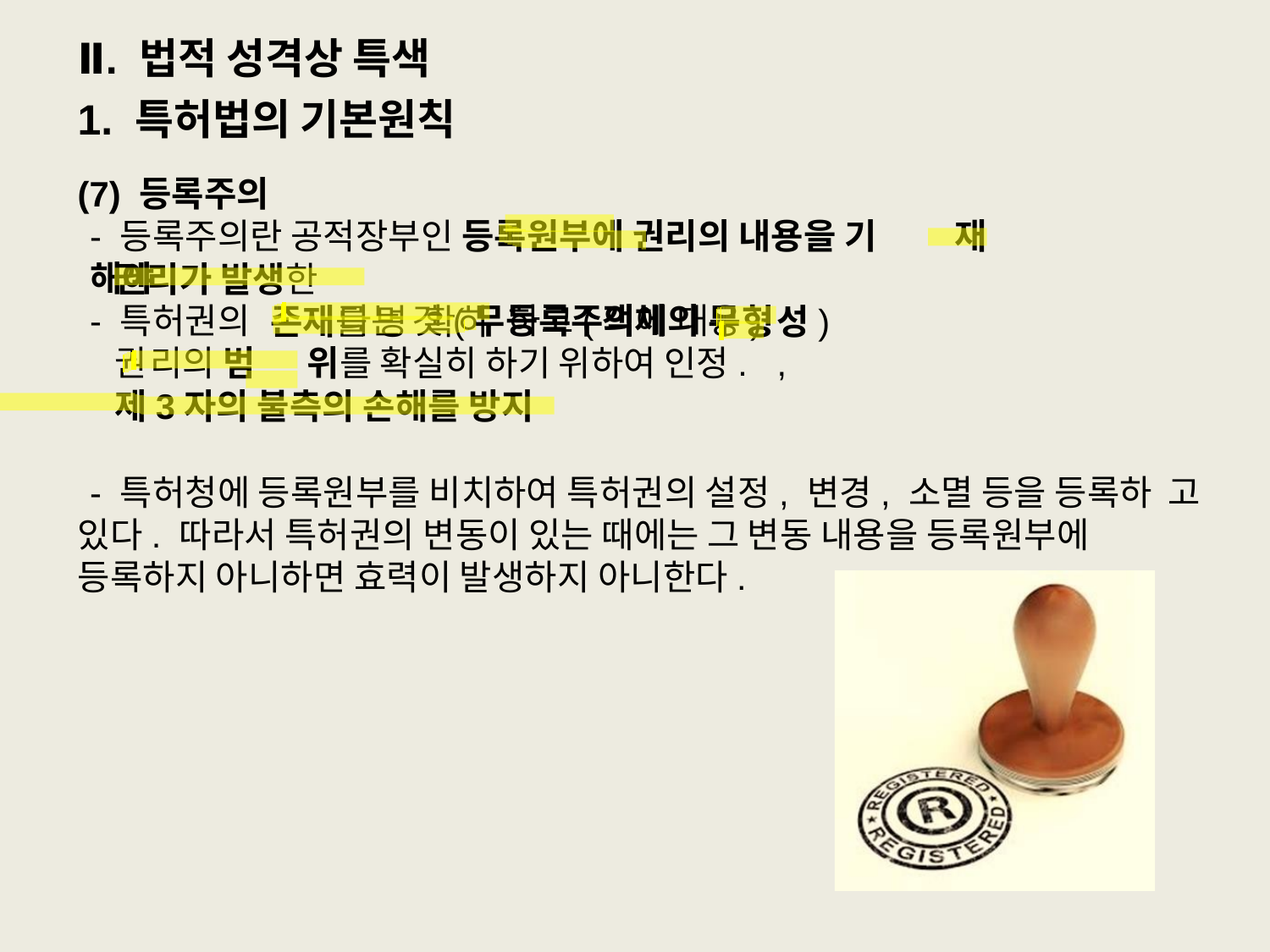

# Ⅱ. 법적 성격상 특색
1. 특허법의 기본원칙
(7) 등록주의
- 등록주의란 공적장부인 등록원부에 권리의 내용을 기	해야
다는 것(무등록주의에 대응).
재

권리가 발생한

존재를 명
확히
형
- 특허권의	하고(객체의 무
성),

리의 범
권	위를 확실히 하기 위하여 인정.
제3자의 불측의 손해를 방지

- 특허청에 등록원부를 비치하여 특허권의 설정, 변경, 소멸 등을 등록하  고 있다. 따라서 특허권의 변동이 있는 때에는 그 변동 내용을 등록원부에  등록하지 아니하면 효력이 발생하지 아니한다.